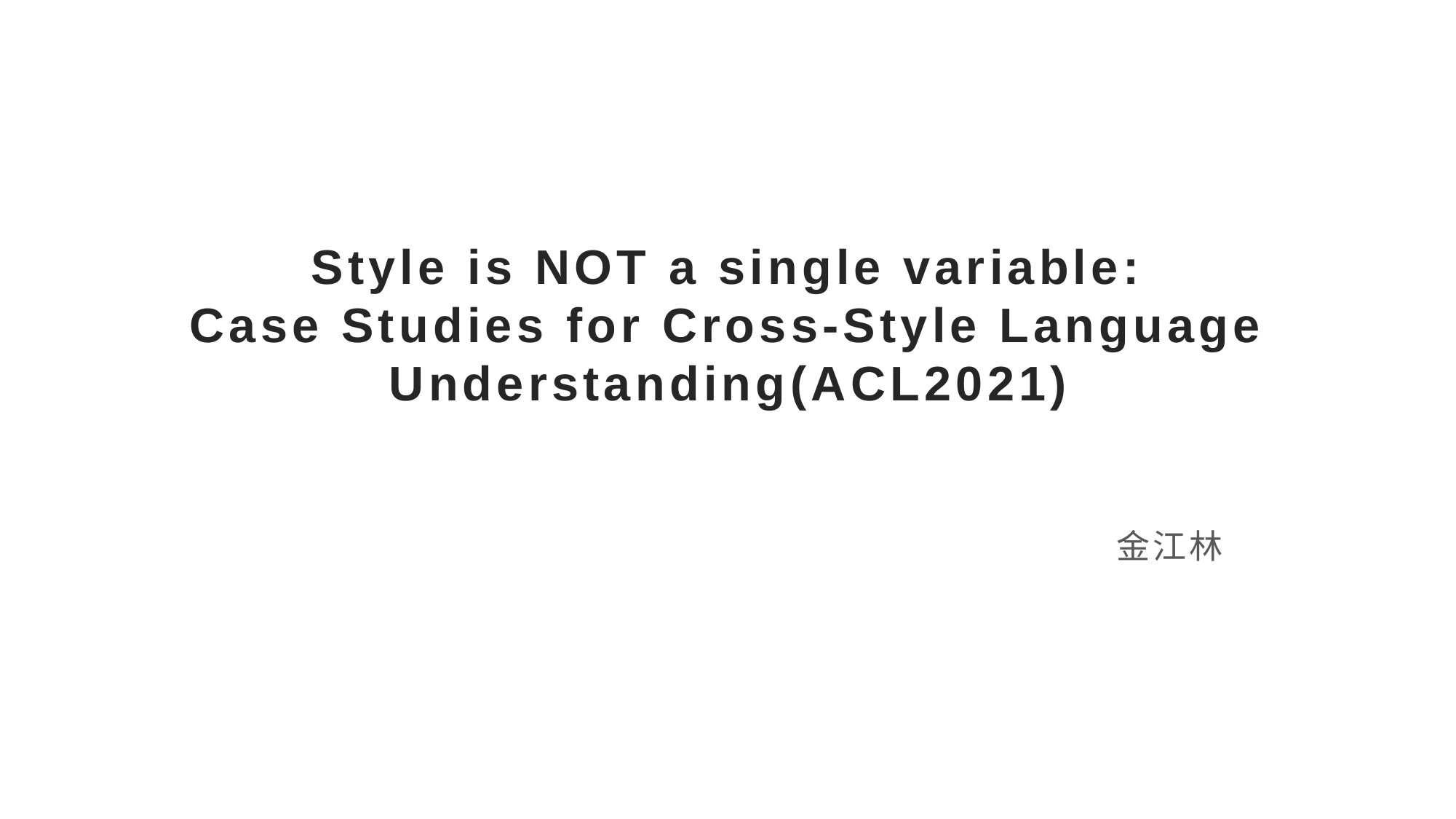

# Style is NOT a single variable: Case Studies for Cross-Style Language Understanding(ACL2021)
                                                 金江林